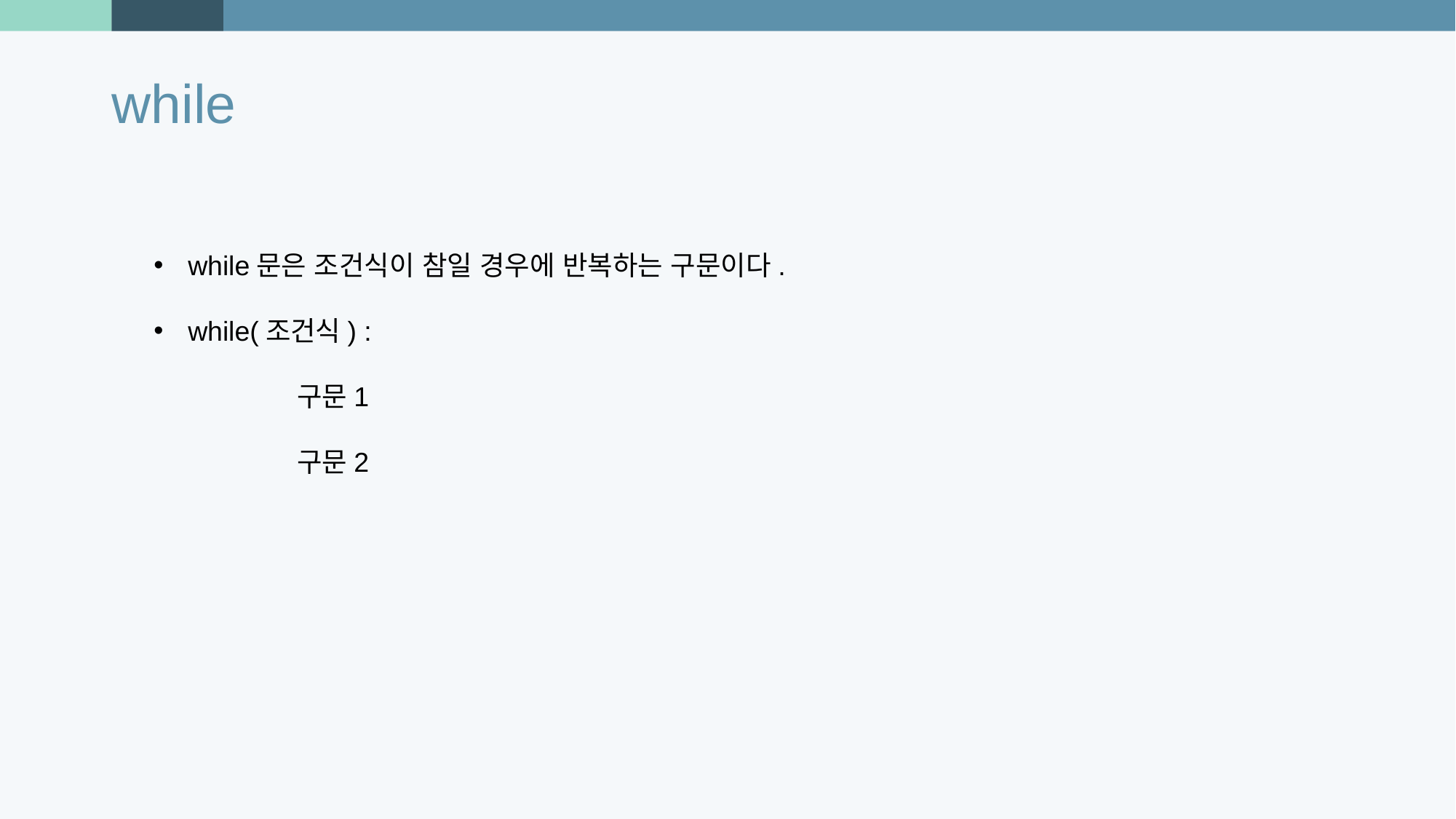

while
while문은 조건식이 참일 경우에 반복하는 구문이다.
while(조건식) :
	구문1
	구문2

Photo by Joel Filipe on Unsplash